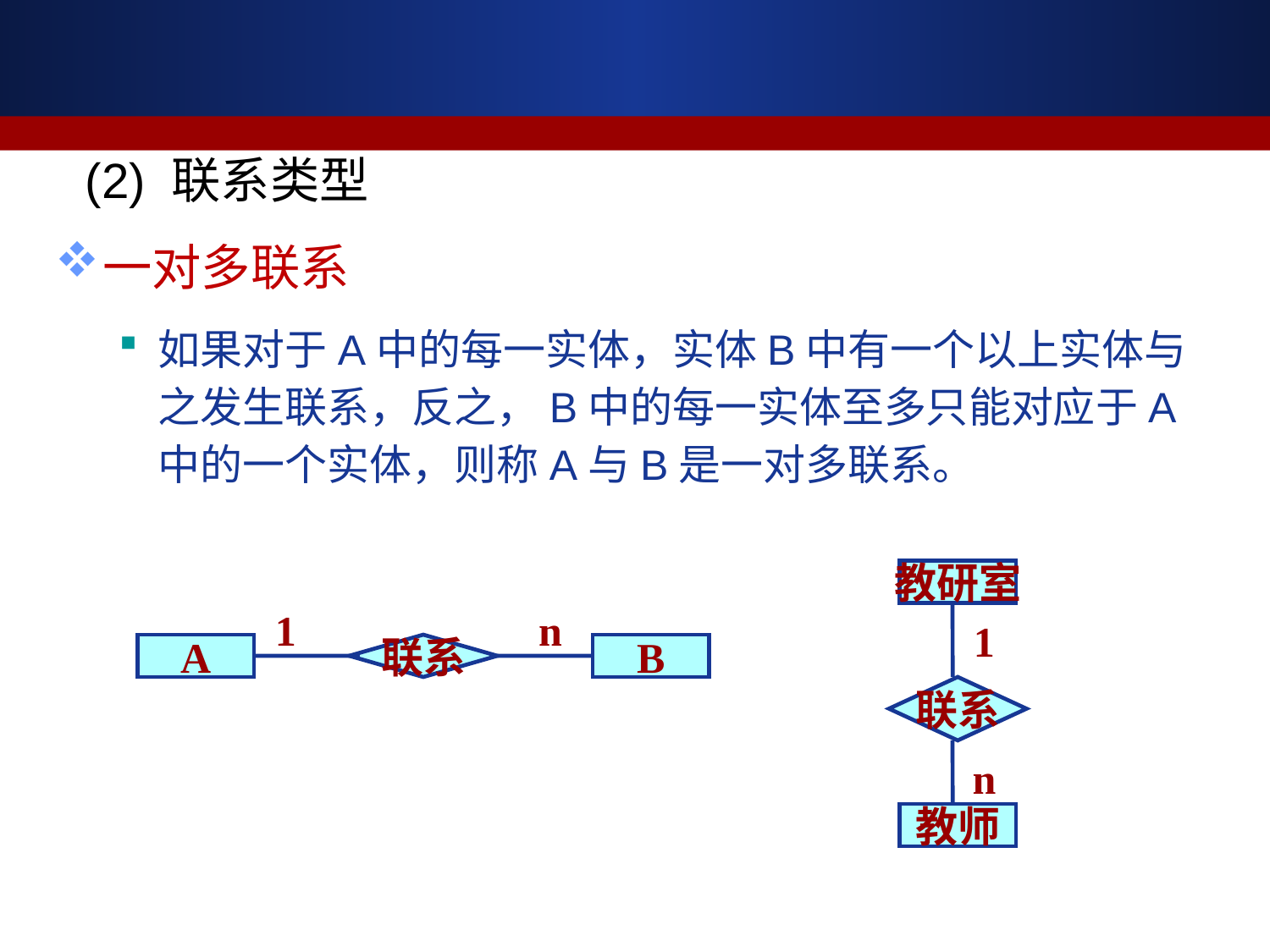

(2) 联系类型

一对多联系
如果对于A中的每一实体，实体B中有一个以上实体与之发生联系，反之，B中的每一实体至多只能对应于A中的一个实体，则称A与B是一对多联系。

教研室

1
n
教师

联系
1
n
A
联系
B